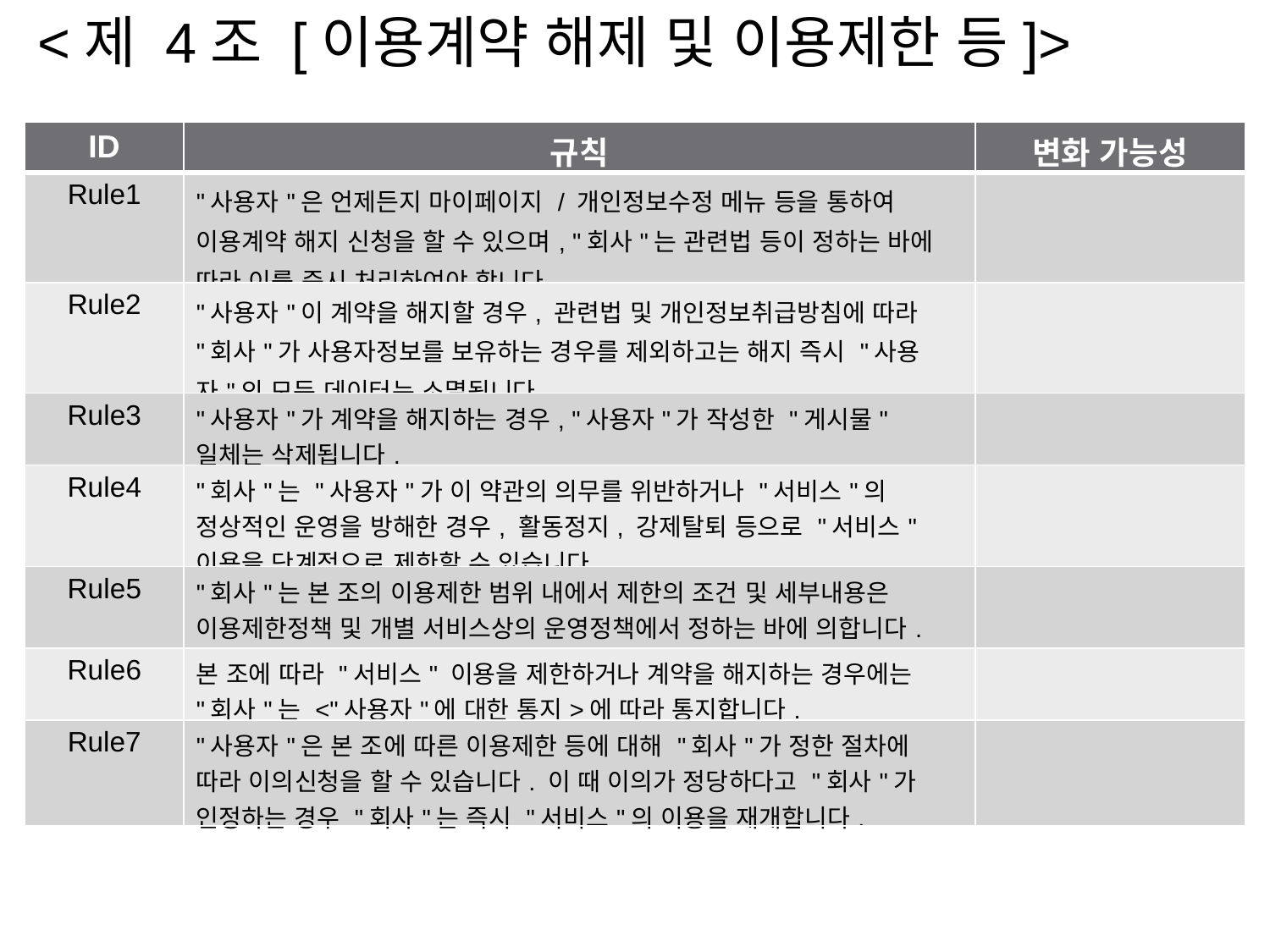

<제 4조 [이용계약 해제 및 이용제한 등]>
| ID | 규칙 | 변화 가능성 |
| --- | --- | --- |
| Rule1 | "사용자"은 언제든지 마이페이지 / 개인정보수정 메뉴 등을 통하여 이용계약 해지 신청을 할 수 있으며, "회사"는 관련법 등이 정하는 바에 따라 이를 즉시 처리하여야 합니다. |  |
| Rule2 | "사용자"이 계약을 해지할 경우, 관련법 및 개인정보취급방침에 따라 "회사"가 사용자정보를 보유하는 경우를 제외하고는 해지 즉시 "사용자"의 모든 데이터는 소멸됩니다. |  |
| Rule3 | "사용자"가 계약을 해지하는 경우, "사용자"가 작성한 "게시물" 일체는 삭제됩니다. |  |
| Rule4 | "회사"는 "사용자"가 이 약관의 의무를 위반하거나 "서비스"의 정상적인 운영을 방해한 경우, 활동정지, 강제탈퇴 등으로 "서비스" 이용을 단계적으로 제한할 수 있습니다. |  |
| Rule5 | "회사"는 본 조의 이용제한 범위 내에서 제한의 조건 및 세부내용은 이용제한정책 및 개별 서비스상의 운영정책에서 정하는 바에 의합니다. |  |
| Rule6 | 본 조에 따라 "서비스" 이용을 제한하거나 계약을 해지하는 경우에는 "회사"는 <"사용자"에 대한 통지>에 따라 통지합니다. |  |
| Rule7 | "사용자"은 본 조에 따른 이용제한 등에 대해 "회사"가 정한 절차에 따라 이의신청을 할 수 있습니다. 이 때 이의가 정당하다고 "회사"가 인정하는 경우 "회사"는 즉시 "서비스"의 이용을 재개합니다. |  |